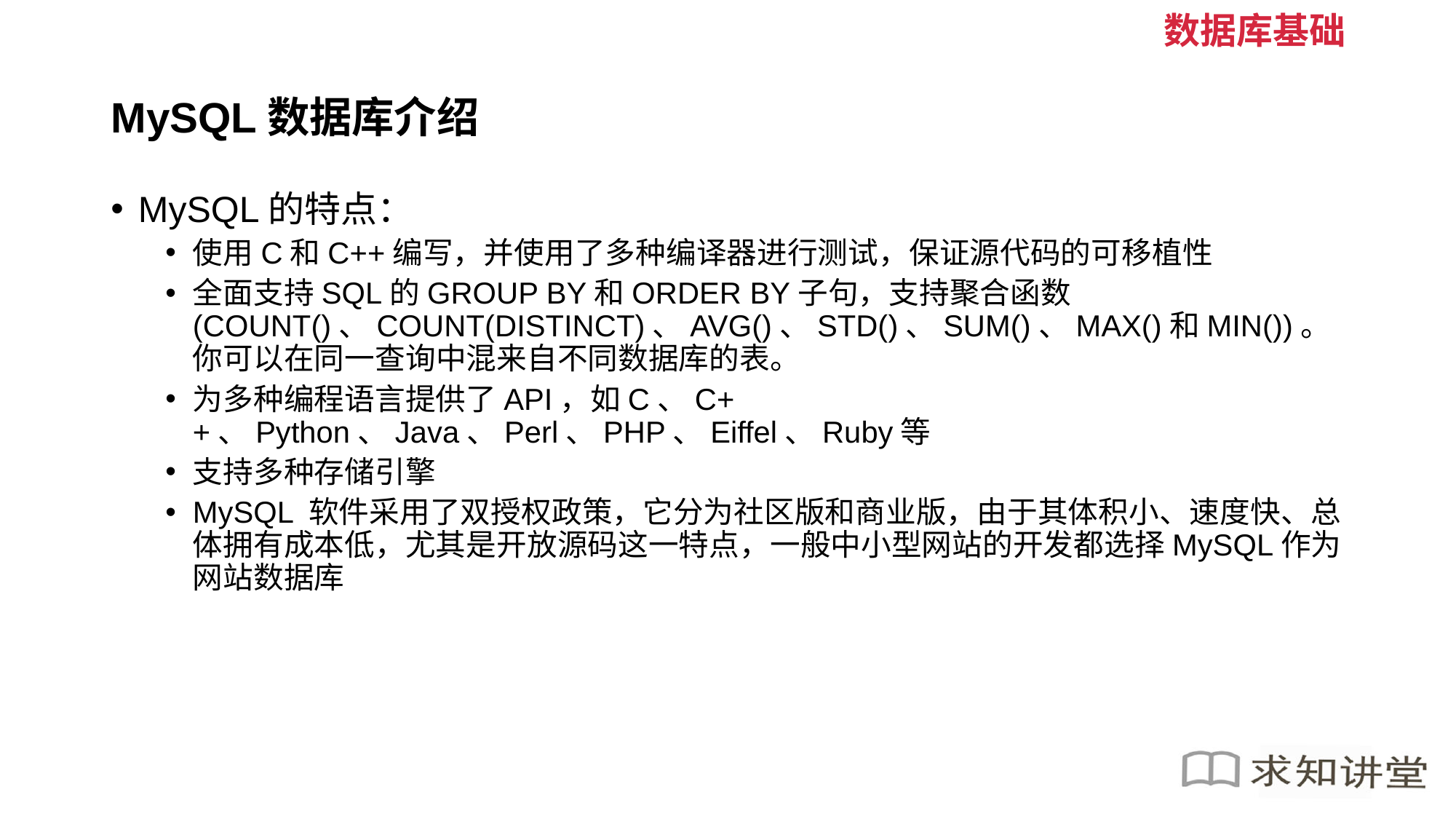

数据库基础
# MySQL数据库介绍
MySQL的特点：
使用C和C++编写，并使用了多种编译器进行测试，保证源代码的可移植性
全面支持SQL的GROUP BY和ORDER BY子句，支持聚合函数(COUNT()、COUNT(DISTINCT)、AVG()、STD()、SUM()、MAX()和MIN())。你可以在同一查询中混来自不同数据库的表。
为多种编程语言提供了API，如C、C++、Python、Java、Perl、PHP、Eiffel、Ruby等
支持多种存储引擎
MySQL 软件采用了双授权政策，它分为社区版和商业版，由于其体积小、速度快、总体拥有成本低，尤其是开放源码这一特点，一般中小型网站的开发都选择MySQL作为网站数据库